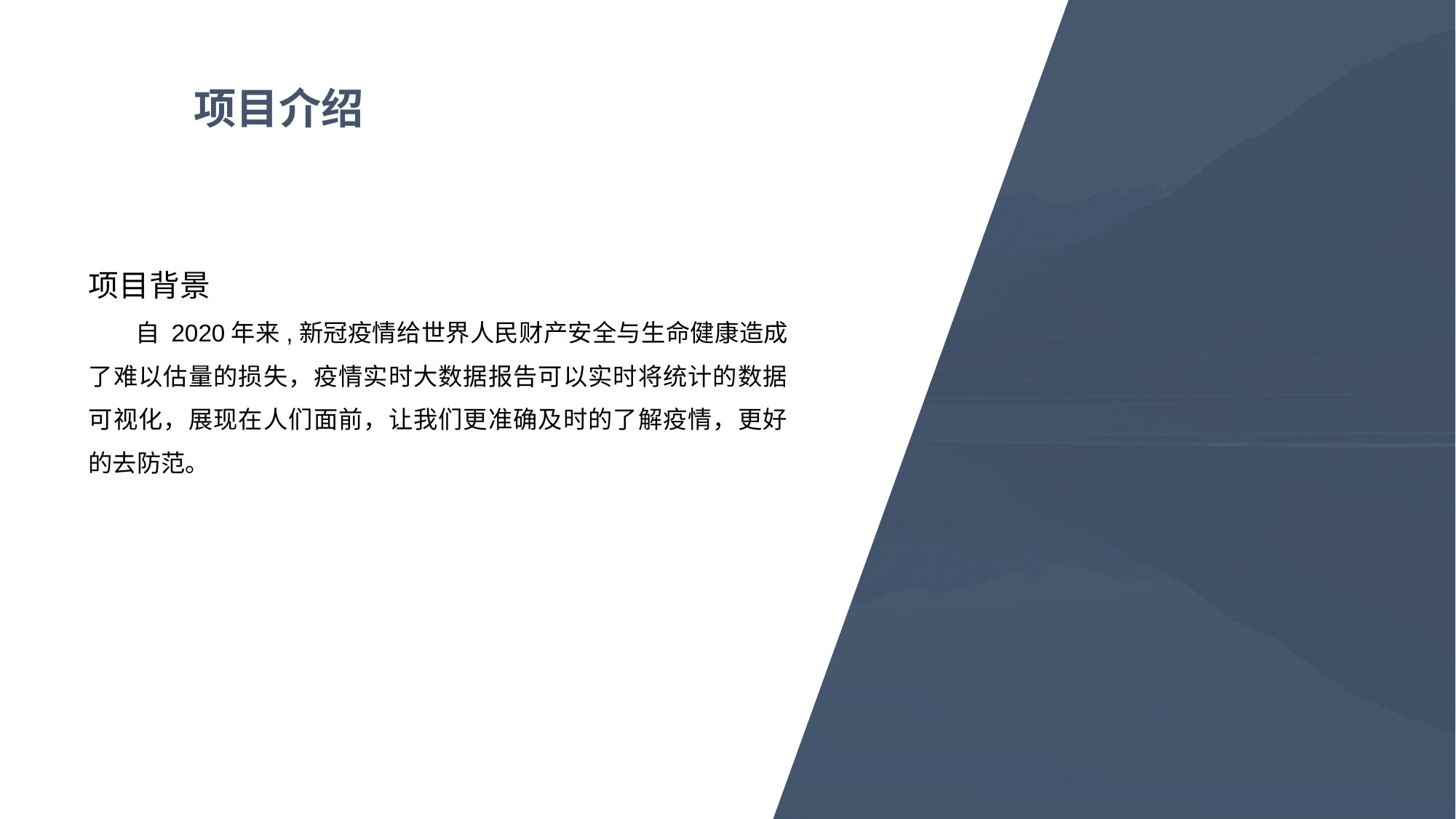

项目介绍
项目背景
       自 2020年来,新冠疫情给世界人民财产安全与生命健康造成了难以估量的损失，疫情实时大数据报告可以实时将统计的数据可视化，展现在人们面前，让我们更准确及时的了解疫情，更好的去防范。

01
赛题简介